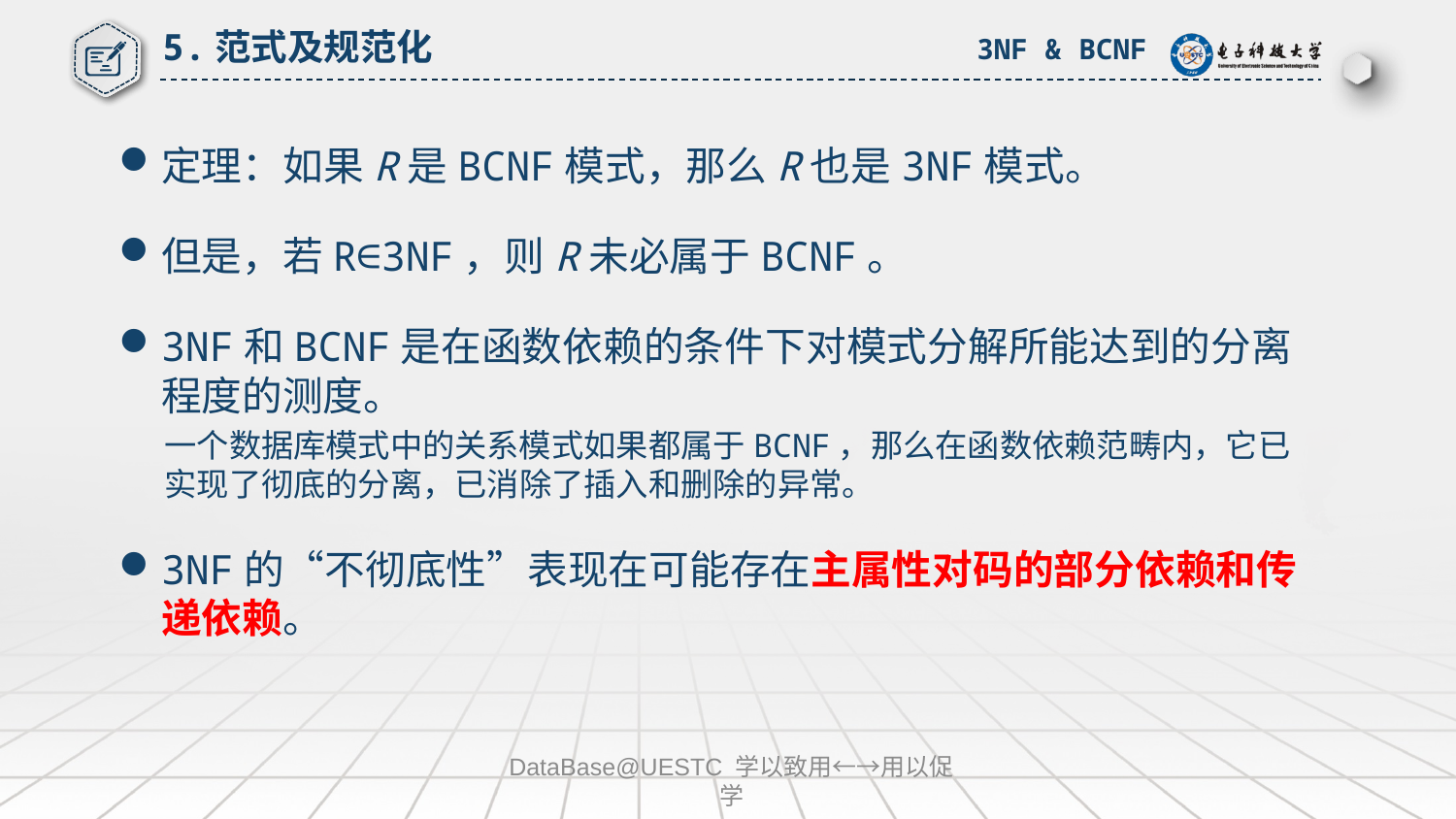

# 5.范式及规范化
3NF & BCNF
定理：如果R是BCNF模式，那么R也是3NF模式。

但是，若R∈3NF，则R未必属于BCNF。

3NF和BCNF是在函数依赖的条件下对模式分解所能达到的分离程度的测度。
一个数据库模式中的关系模式如果都属于BCNF，那么在函数依赖范畴内，它已实现了彻底的分离，已消除了插入和删除的异常。

3NF的“不彻底性”表现在可能存在主属性对码的部分依赖和传递依赖。
53
DataBase@UESTC 学以致用←→用以促学